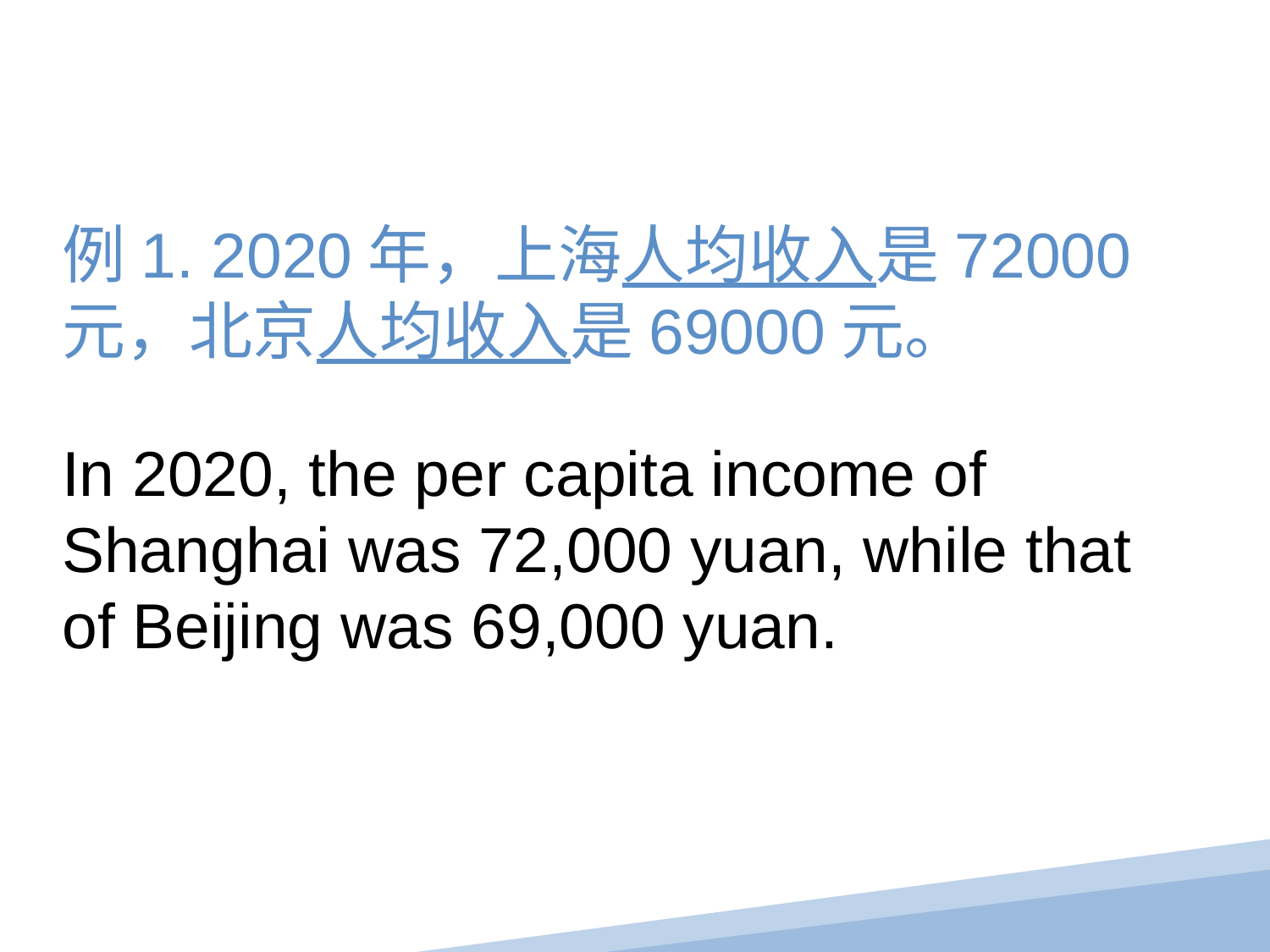

例1. 2020年，上海人均收入是72000元，北京人均收入是69000元。
In 2020, the per capita income of Shanghai was 72,000 yuan, while that of Beijing was 69,000 yuan.